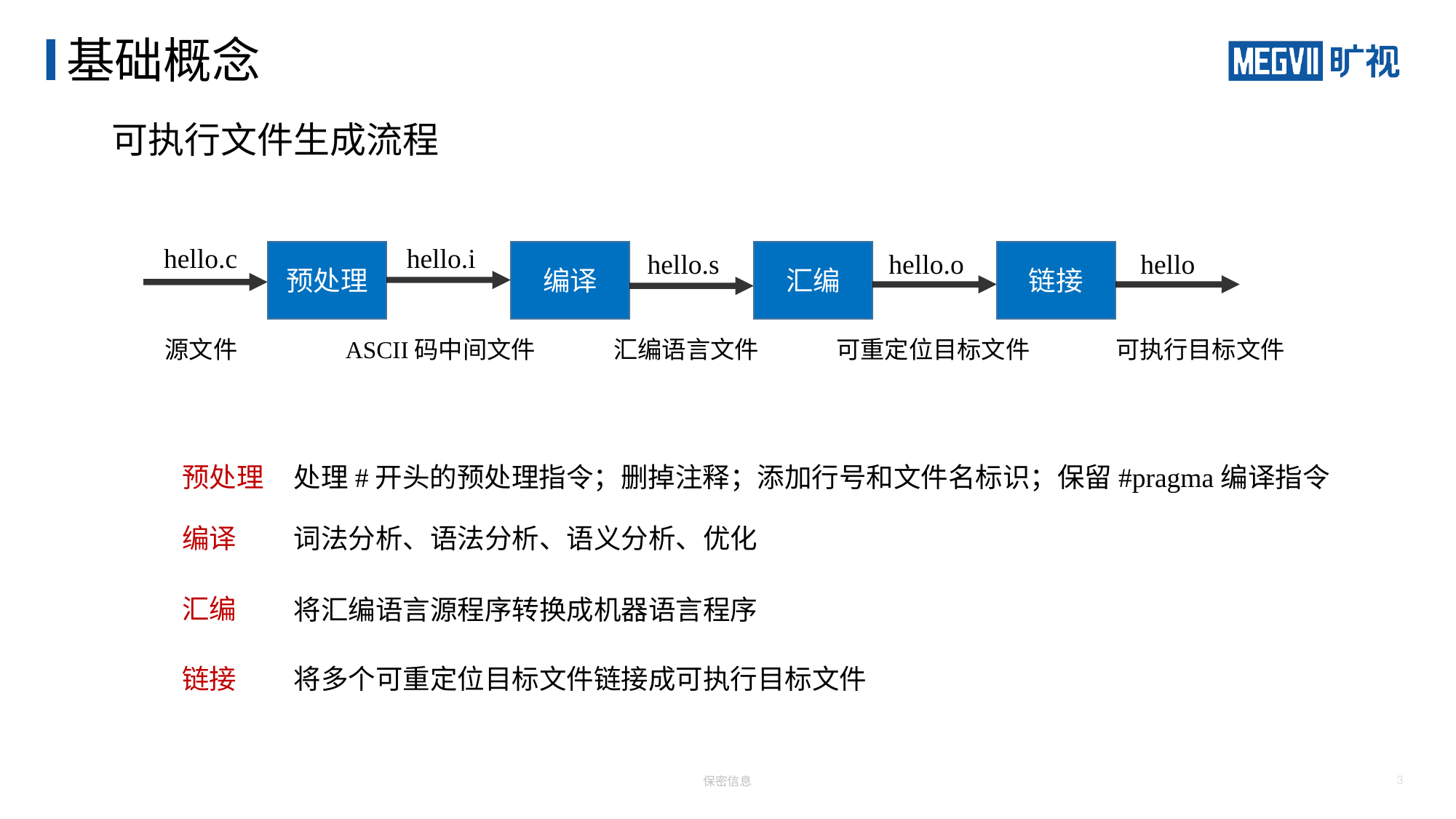

# 基础概念
可执行文件生成流程
hello.c
hello.i
预处理
编译
hello.s
汇编
hello.o
链接
hello
ASCII码中间文件
汇编语言文件
可重定位目标文件
可执行目标文件
源文件
预处理
处理#开头的预处理指令；删掉注释；添加行号和文件名标识；保留#pragma编译指令
编译
词法分析、语法分析、语义分析、优化
汇编
将汇编语言源程序转换成机器语言程序
链接
将多个可重定位目标文件链接成可执行目标文件